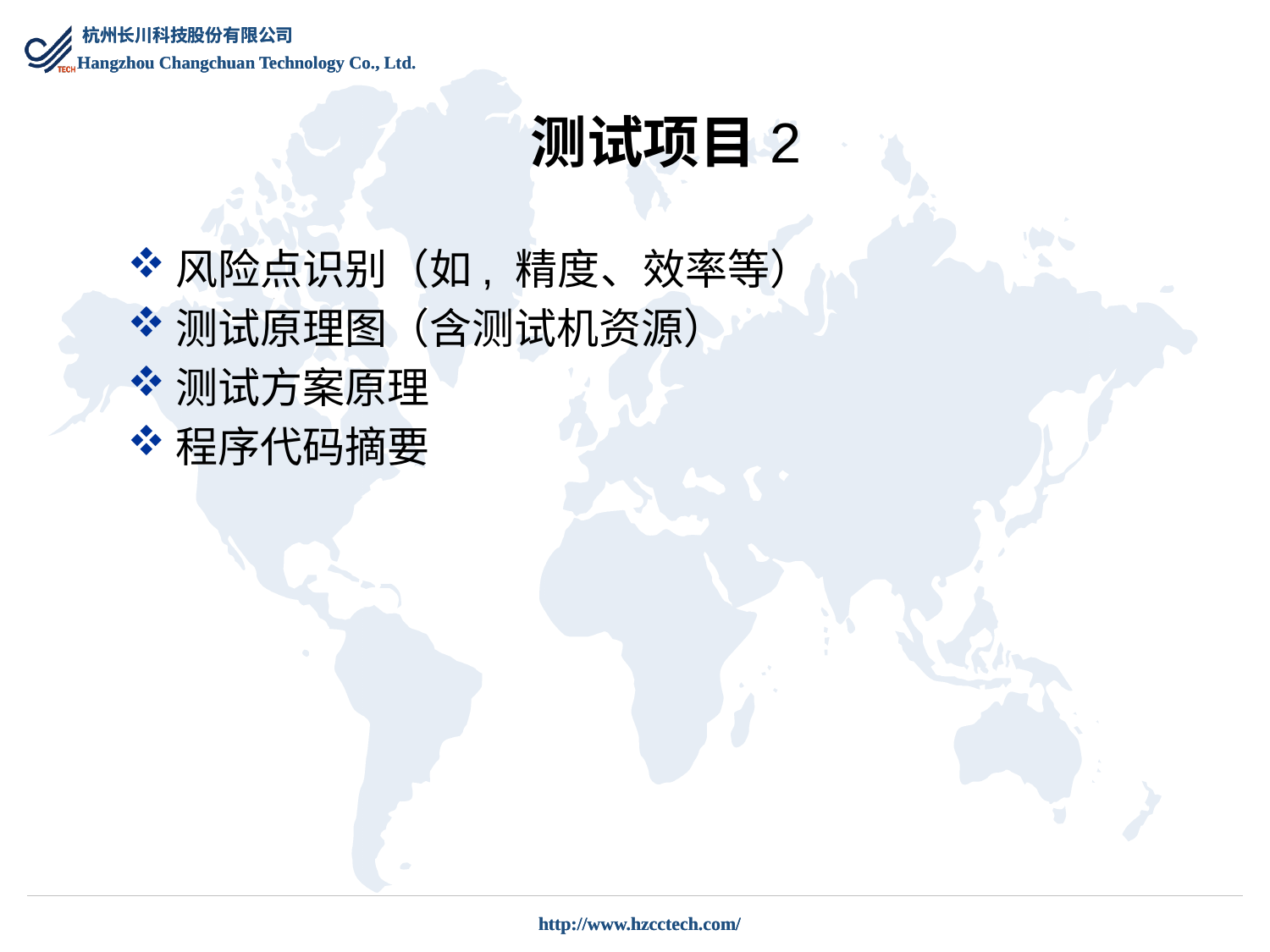

# 测试项目2
风险点识别（如, 精度、效率等）
测试原理图（含测试机资源）
测试方案原理
程序代码摘要